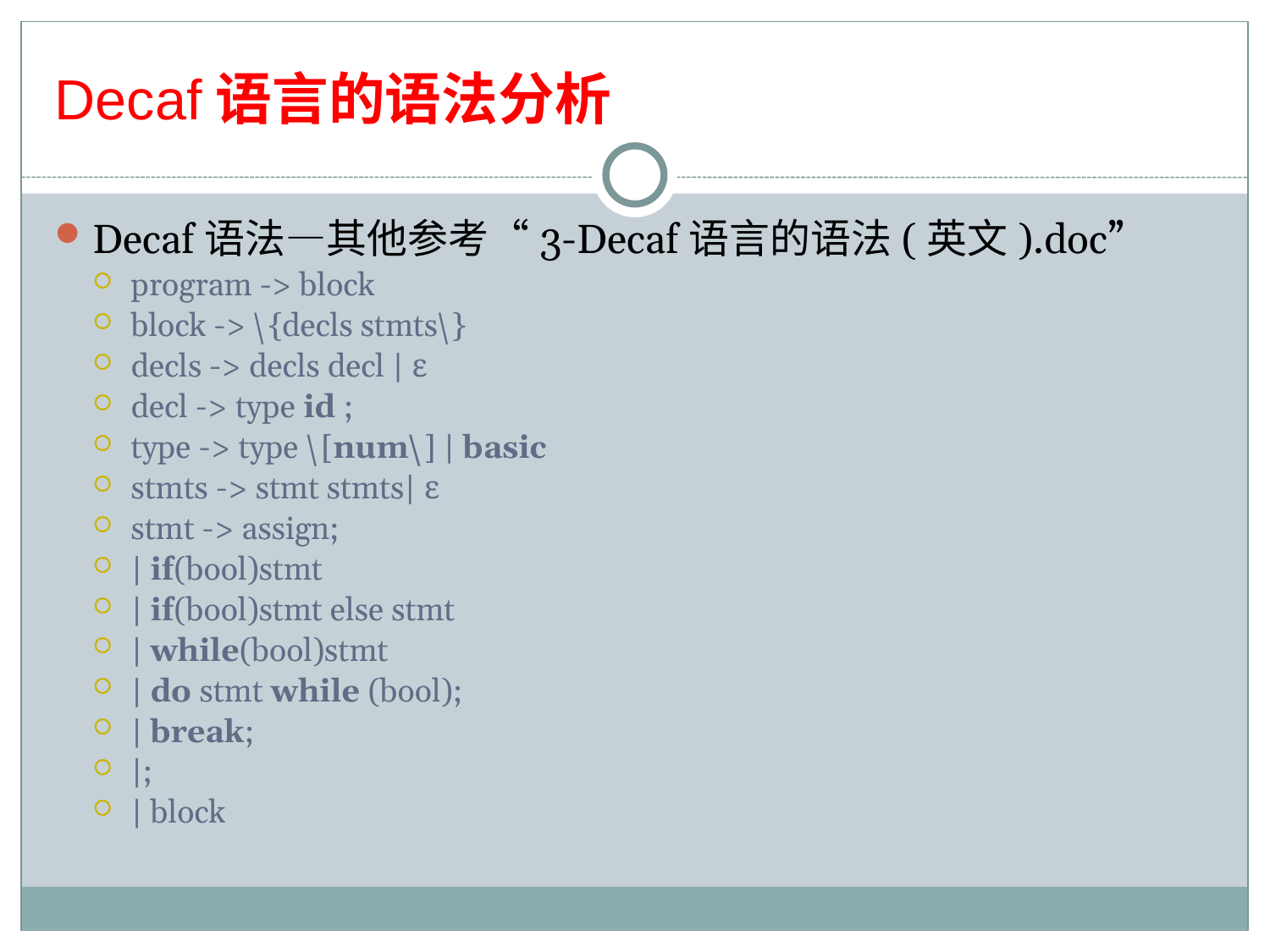

Decaf语言的语法分析
Decaf语法—其他参考“3-Decaf语言的语法(英文).doc”
program -> block
block -> \{decls stmts\}
decls -> decls decl | ε
decl -> type id ;
type -> type \[num\] | basic
stmts -> stmt stmts| ε
stmt -> assign;
| if(bool)stmt
| if(bool)stmt else stmt
| while(bool)stmt
| do stmt while (bool);
| break;
|;
| block